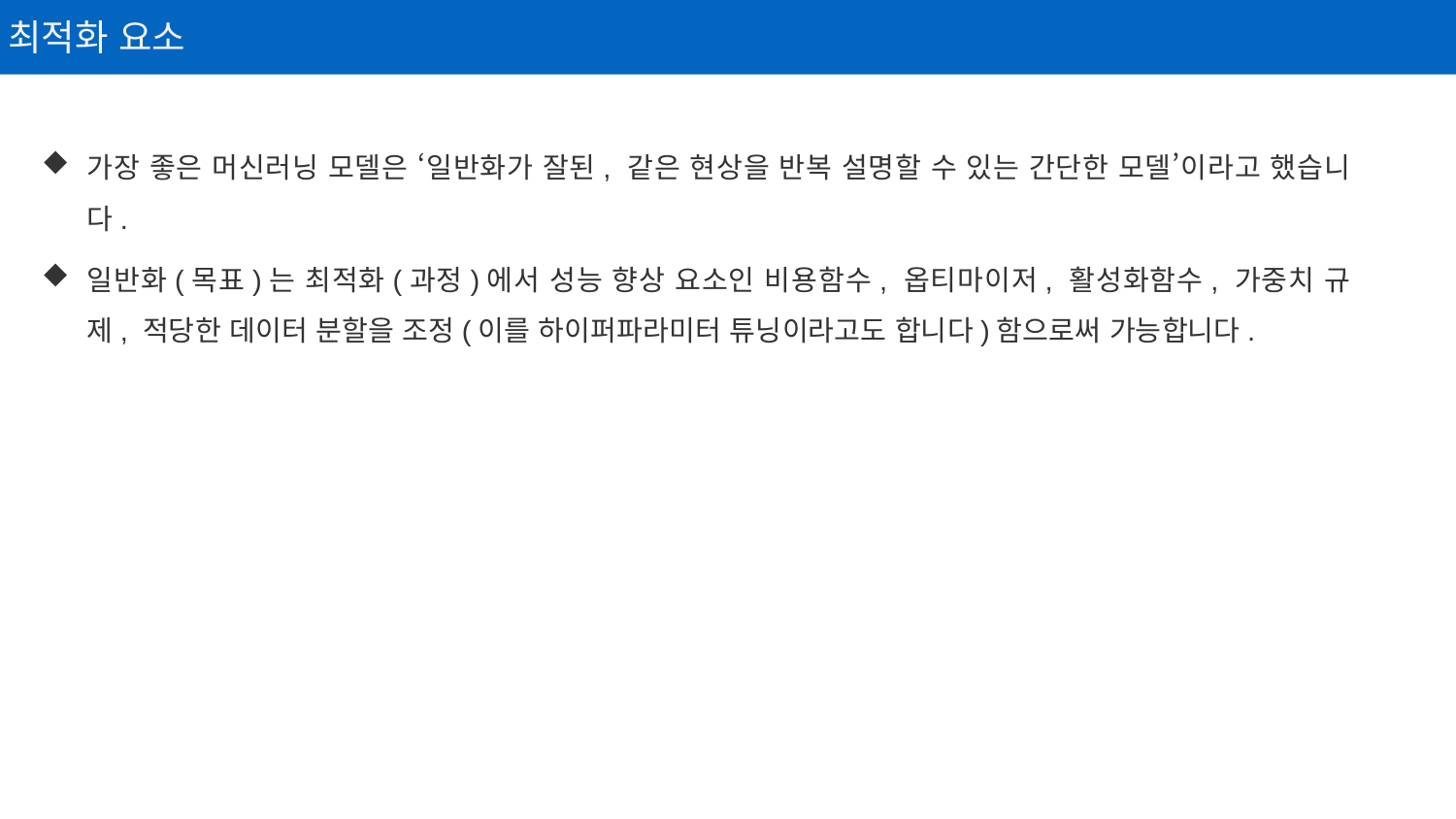

최적화 요소

가장 좋은 머신러닝 모델은 ‘일반화가 잘된, 같은 현상을 반복 설명할 수 있는 간단한 모델’이라고 했습니다.
일반화(목표)는 최적화(과정)에서 성능 향상 요소인 비용함수, 옵티마이저, 활성화함수, 가중치 규제, 적당한 데이터 분할을 조정(이를 하이퍼파라미터 튜닝이라고도 합니다)함으로써 가능합니다.